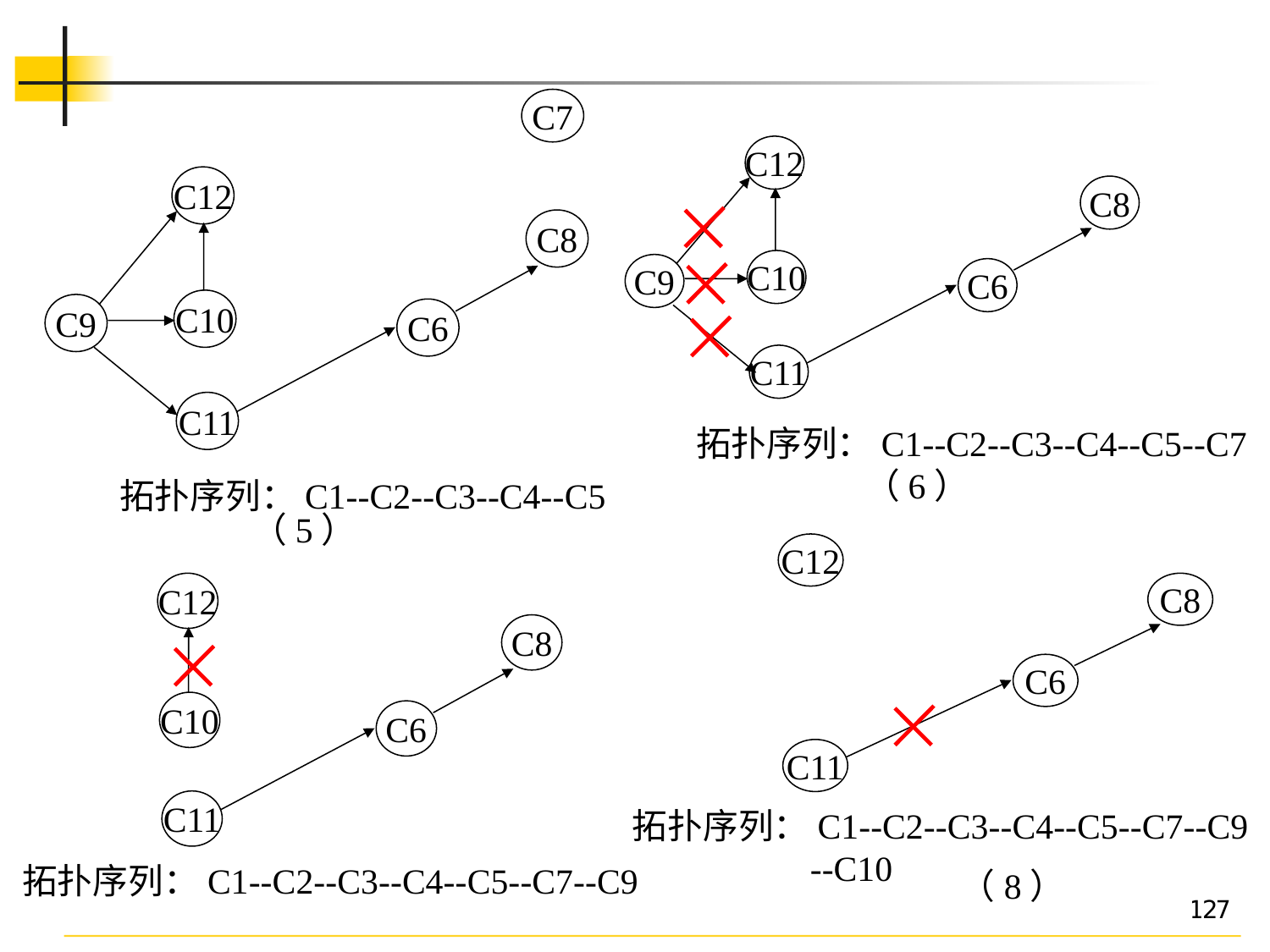

C7
C12
C8

C10
C9
C6

C11
拓扑序列：C1--C2--C3--C4--C5
（5）

C12
C8

C10
C9
C6

C11
拓扑序列：C1--C2--C3--C4--C5--C7
（6）

C12
C8

C6

C11
拓扑序列：C1--C2--C3--C4--C5--C7--C9
                    --C10
（8）
C12
C8

C10
C6

C11
拓扑序列：C1--C2--C3--C4--C5--C7--C9

127